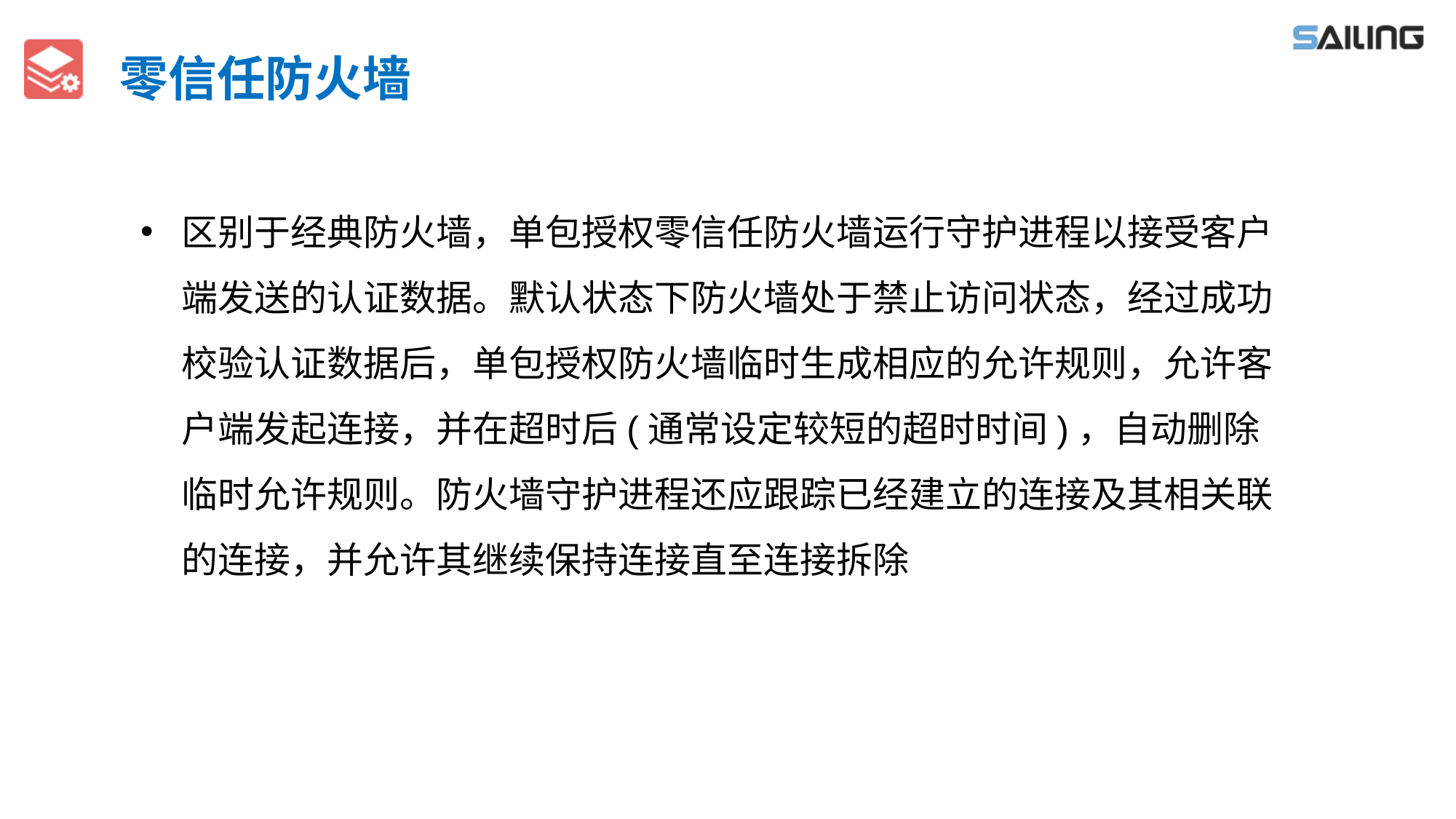

零信任防火墙
区别于经典防火墙，单包授权零信任防火墙运行守护进程以接受客户端发送的认证数据。默认状态下防火墙处于禁止访问状态，经过成功校验认证数据后，单包授权防火墙临时生成相应的允许规则，允许客户端发起连接，并在超时后(通常设定较短的超时时间)，自动删除临时允许规则。防火墙守护进程还应跟踪已经建立的连接及其相关联的连接，并允许其继续保持连接直至连接拆除